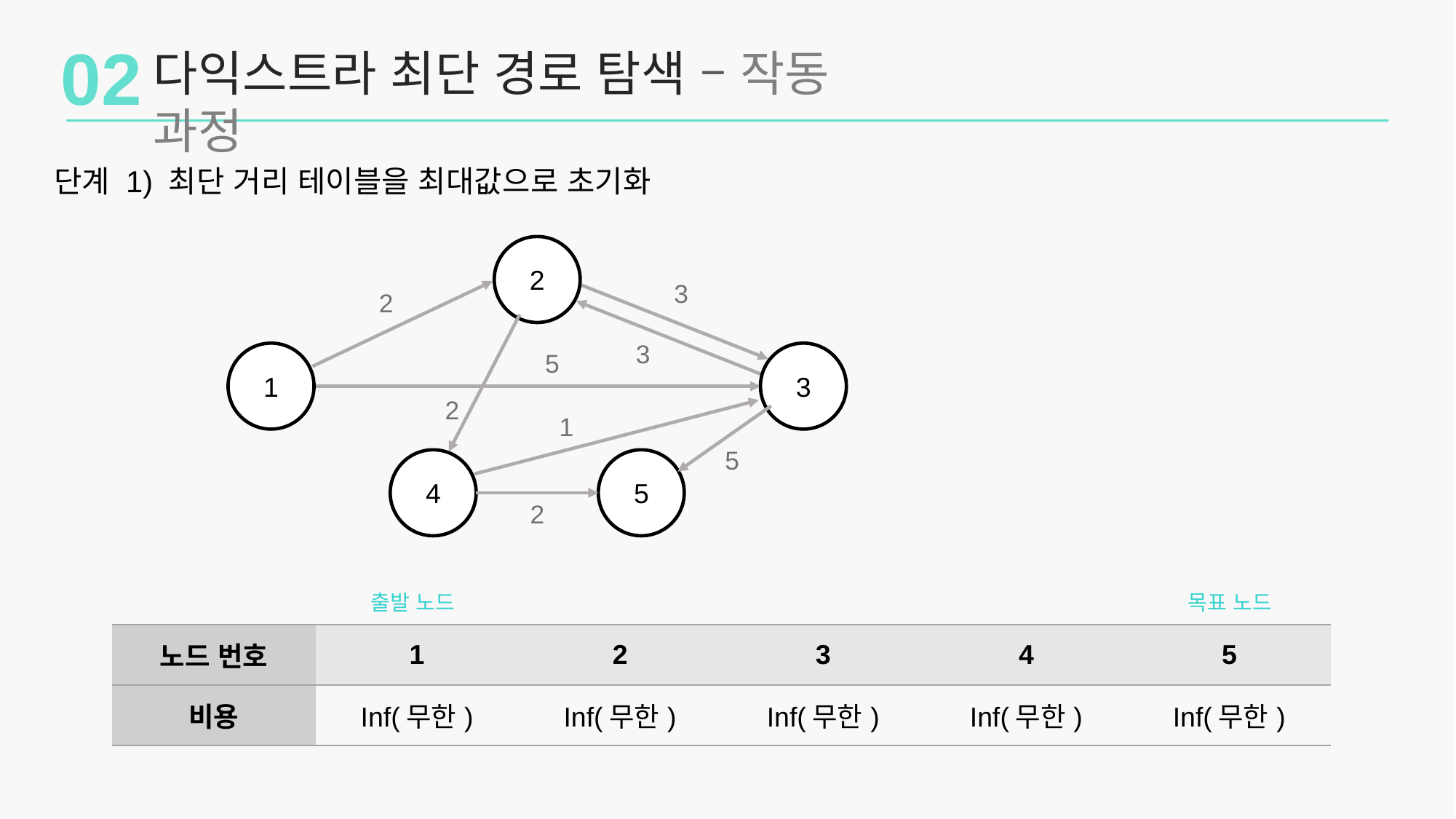

02
다익스트라 최단 경로 탐색 – 작동 과정

단계 1) 최단 거리 테이블을 최대값으로 초기화
2
3
2
3
5
1
3
2
1
5
4
5
2
출발 노드
목표 노드
| 노드 번호 | 1 | 2 | 3 | 4 | 5 |
| --- | --- | --- | --- | --- | --- |
| 비용 | Inf(무한) | Inf(무한) | Inf(무한) | Inf(무한) | Inf(무한) |